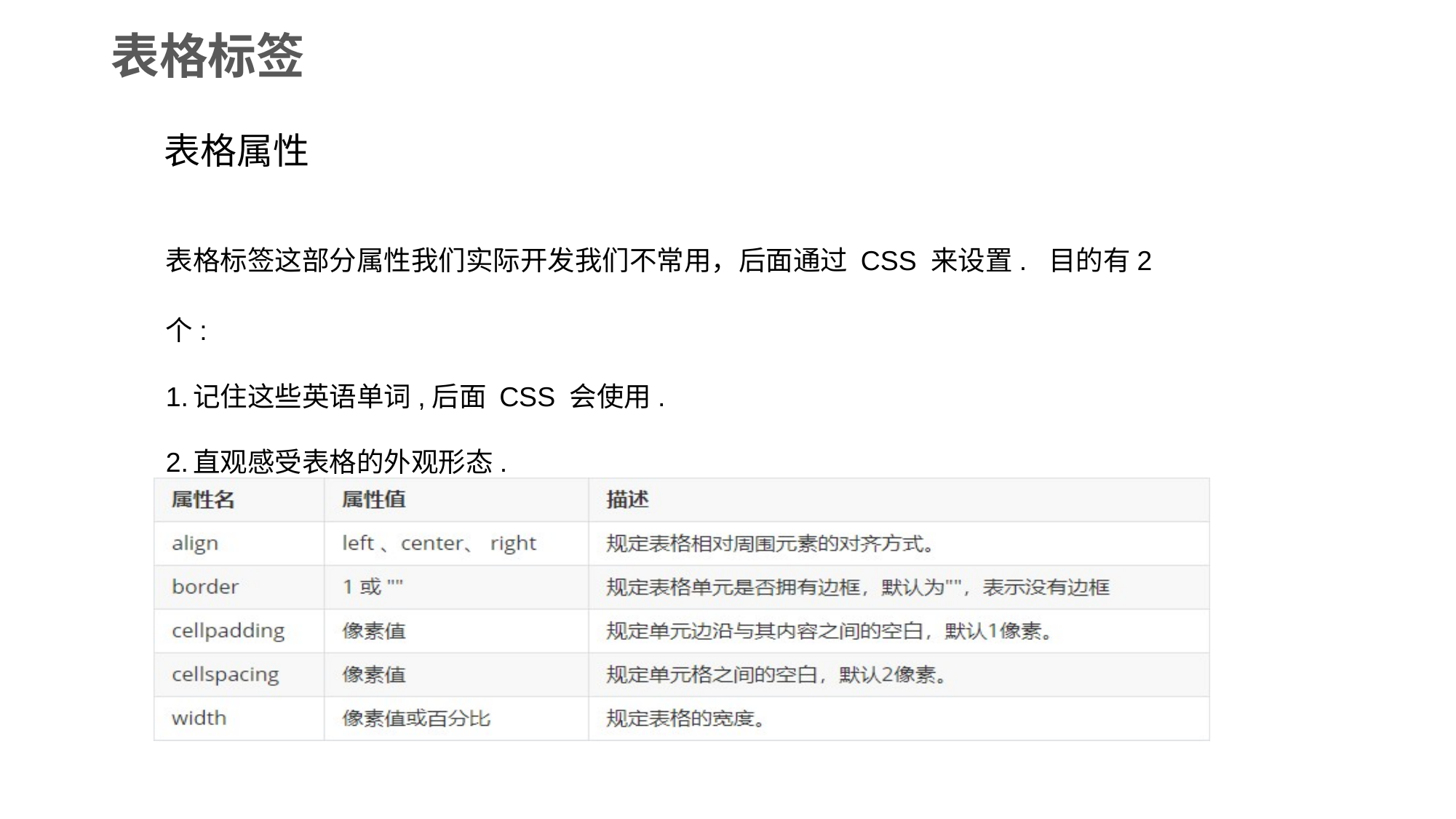

表格标签
表格属性
表格标签这部分属性我们实际开发我们不常用，后面通过 CSS 来设置.  目的有2个:

记住这些英语单词,后面 CSS 会使用.

直观感受表格的外观形态.